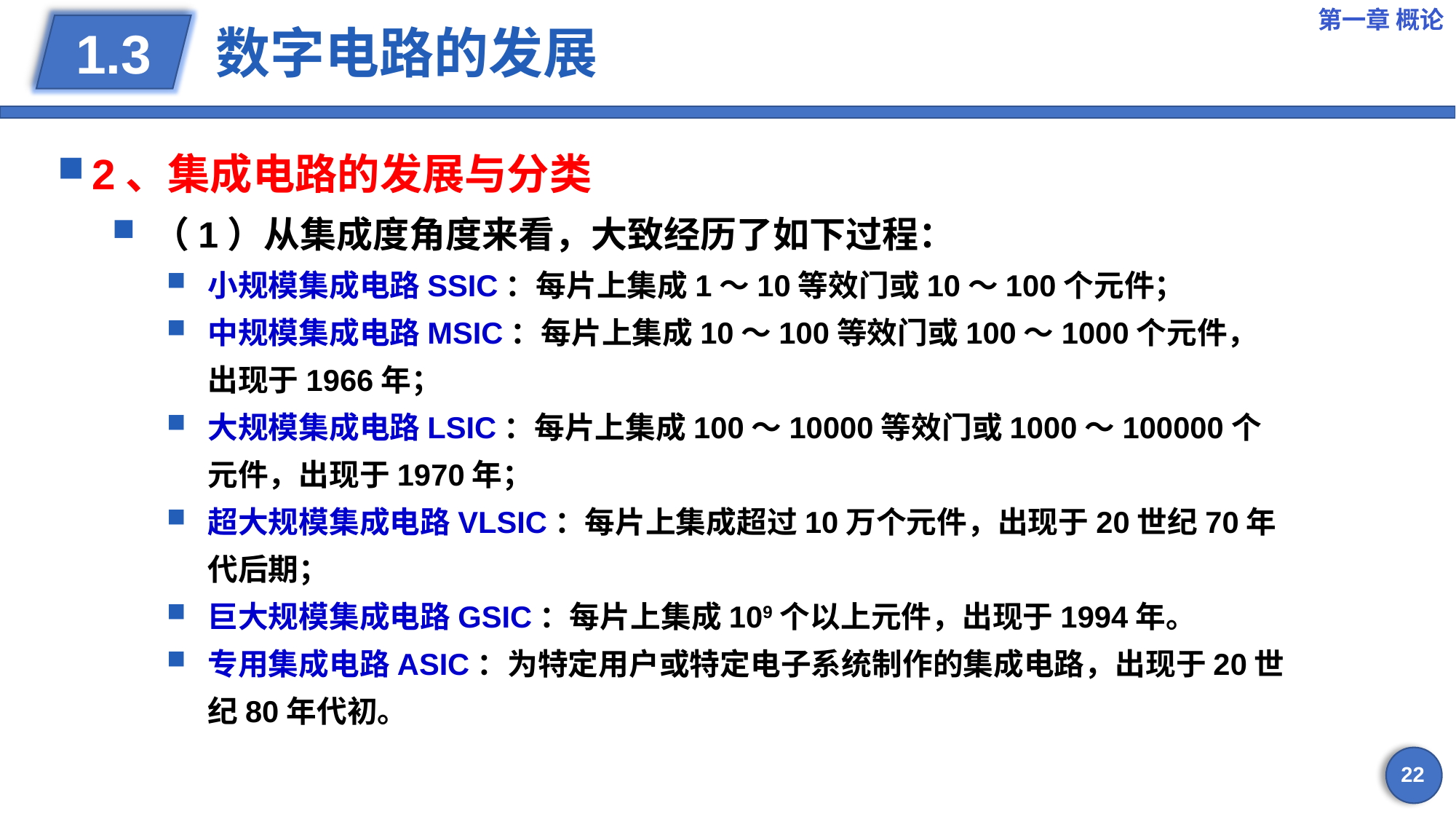

第一章 概论
# 数字电路的发展
1.3
2、集成电路的发展与分类
（1）从集成度角度来看，大致经历了如下过程：
小规模集成电路SSIC：每片上集成1～10等效门或10～100个元件；
中规模集成电路MSIC：每片上集成10～100等效门或100～1000个元件，出现于1966年；
大规模集成电路LSIC：每片上集成100～10000等效门或1000～100000个元件，出现于1970年；
超大规模集成电路VLSIC：每片上集成超过10万个元件，出现于20世纪70年代后期；
巨大规模集成电路GSIC：每片上集成109个以上元件，出现于1994年。
专用集成电路ASIC：为特定用户或特定电子系统制作的集成电路，出现于20世纪80年代初。
22